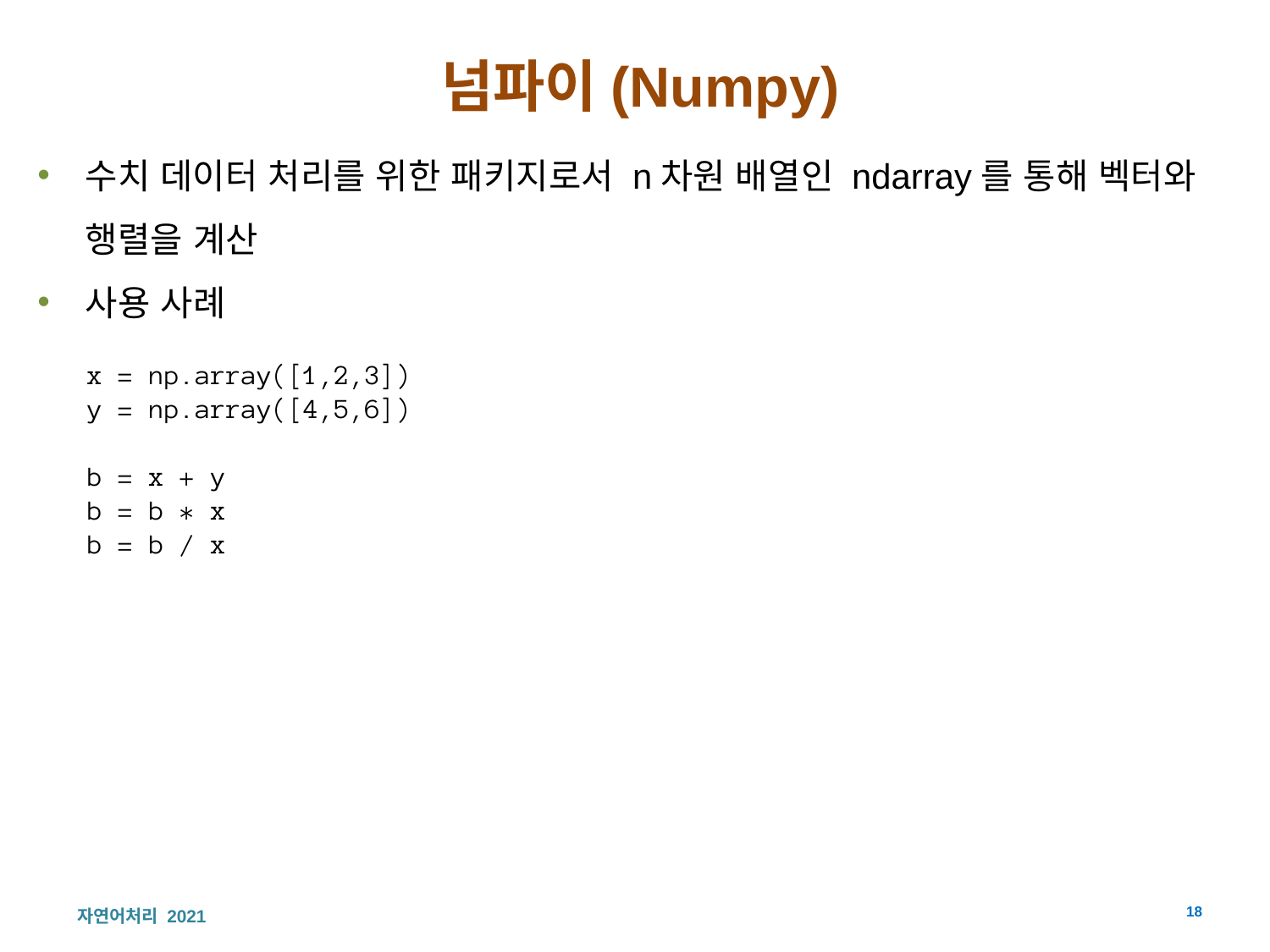

# 넘파이(Numpy)
수치 데이터 처리를 위한 패키지로서 n차원 배열인 ndarray를 통해 벡터와 행렬을 계산
사용 사례

x = np.array([1,2,3])
y = np.array([4,5,6])

b = x + y
b = b * x
b = b / x